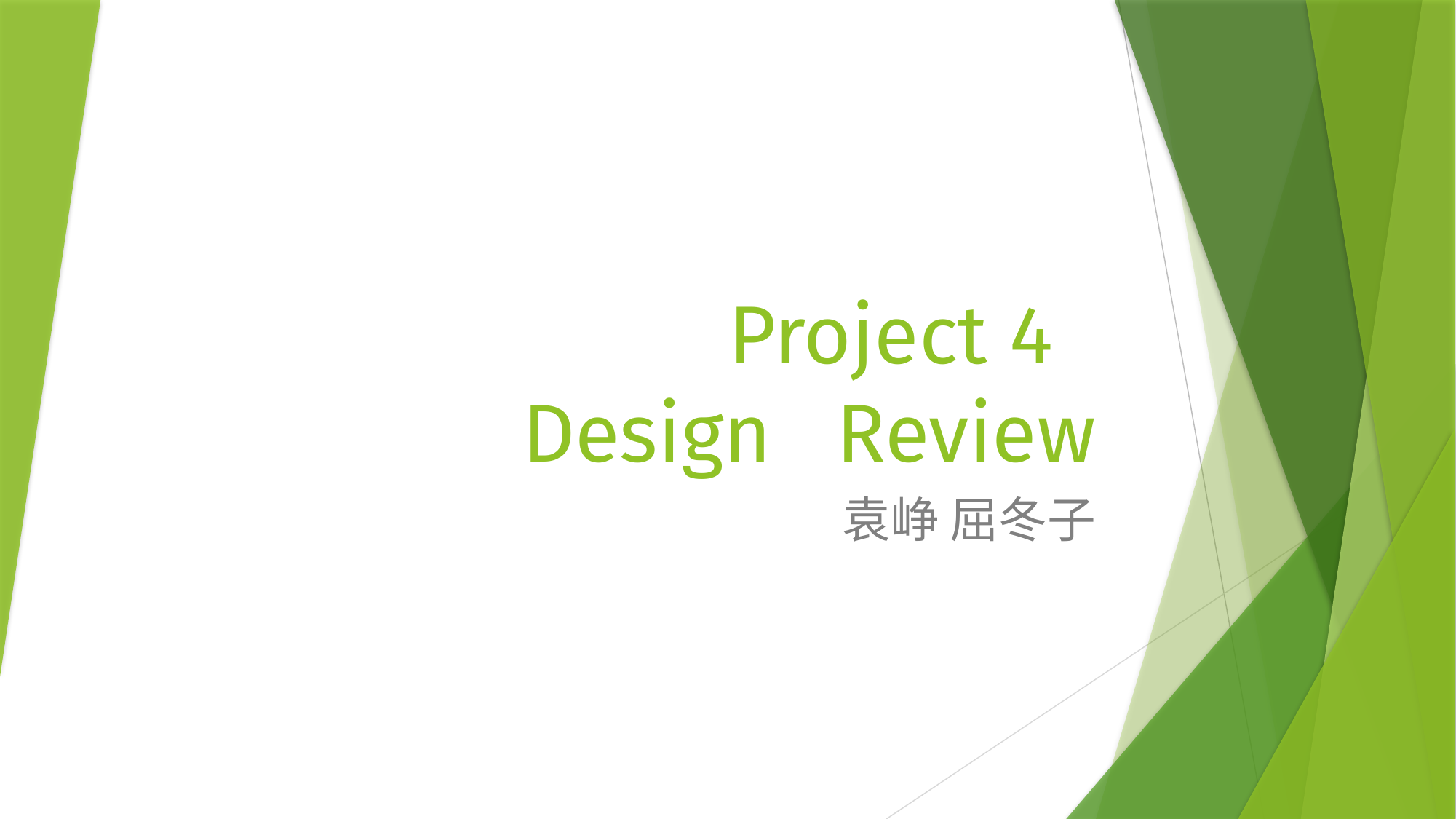

# Project 4 Design   Review
袁峥 屈冬子